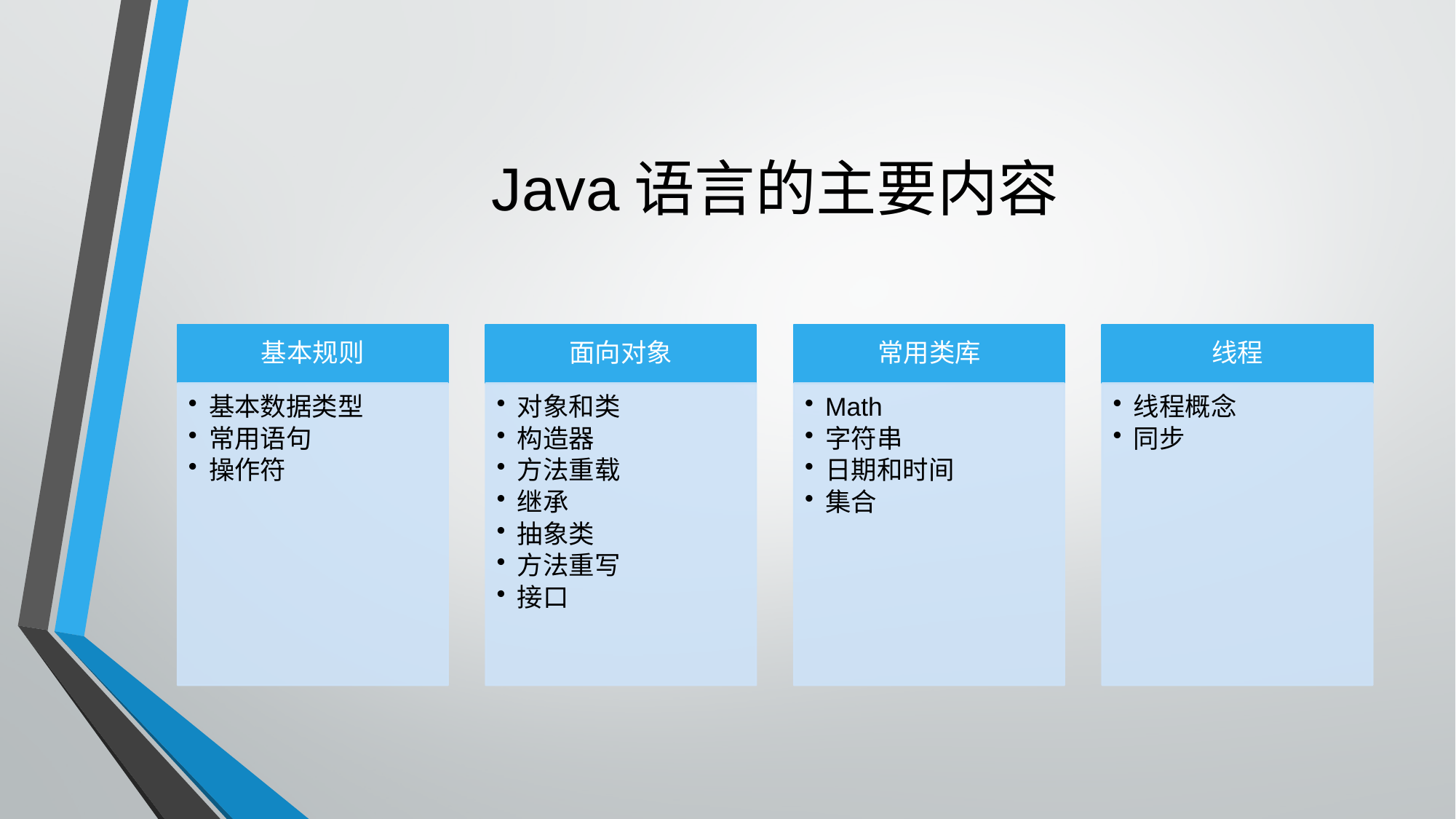

# Java语言的主要内容
基本规则
基本数据类型
常用语句
操作符
面向对象
对象和类
构造器
方法重载
继承
抽象类
方法重写
接口
常用类库
Math
字符串
日期和时间
集合
线程
线程概念
同步